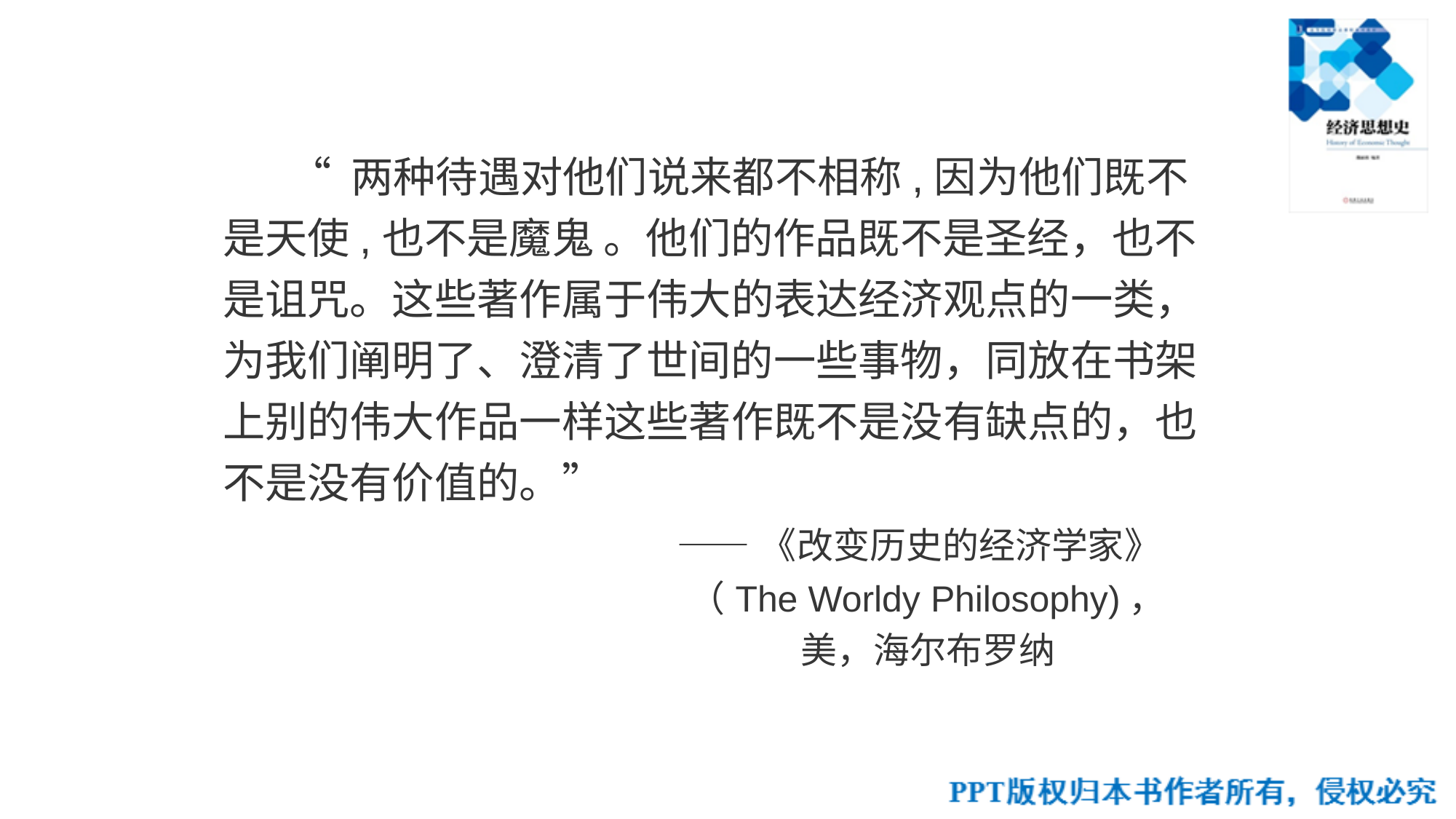

“ 两种待遇对他们说来都不相称,因为他们既不是天使,也不是魔鬼 。他们的作品既不是圣经，也不是诅咒。这些著作属于伟大的表达经济观点的一类，为我们阐明了、澄清了世间的一些事物，同放在书架上别的伟大作品一样这些著作既不是没有缺点的，也不是没有价值的。”
                                                ——《改变历史的经济学家》
                                                  （The Worldy Philosophy)，
                                                  美，海尔布罗纳